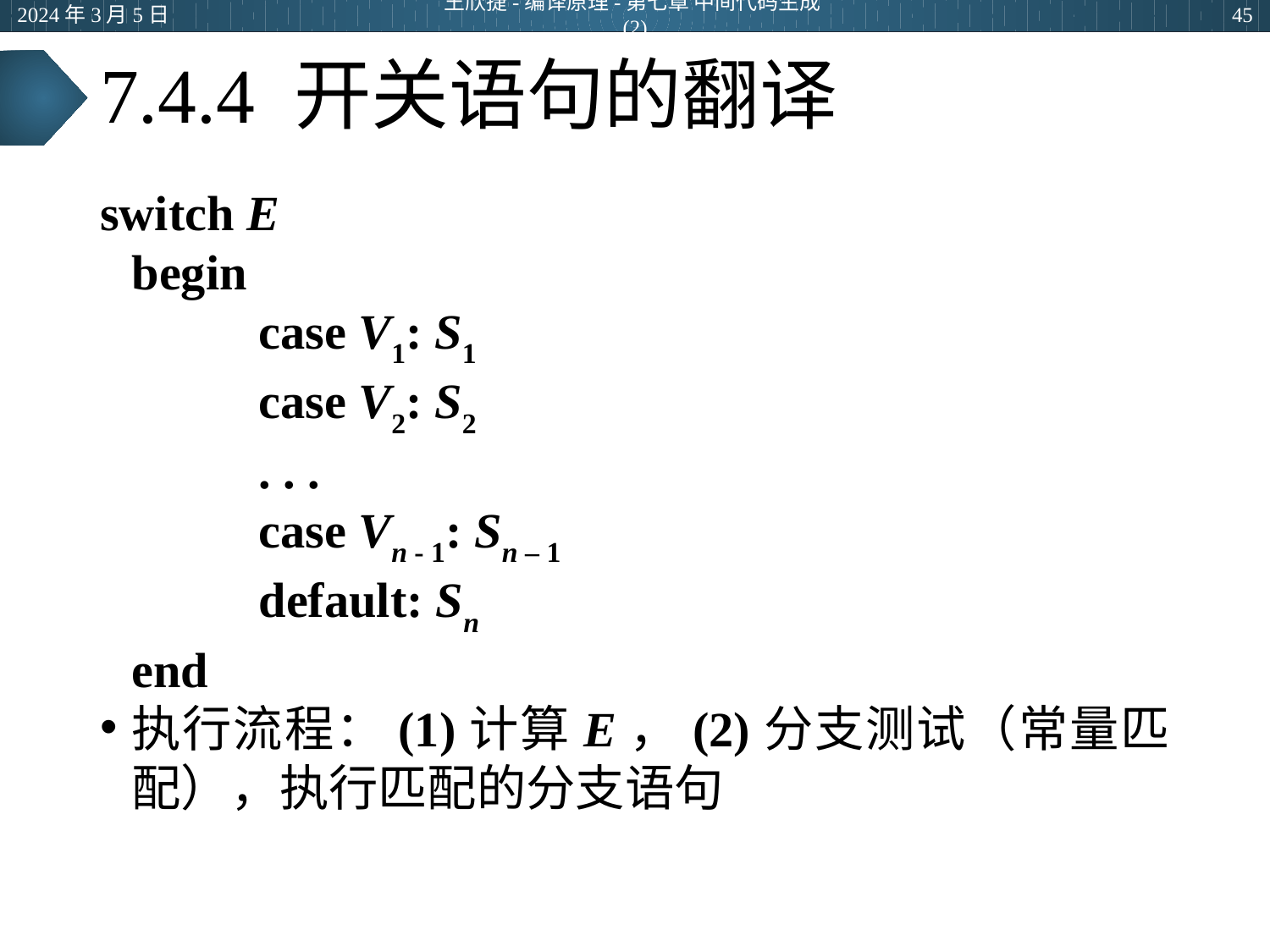

2024年3月5日
王欣捷-编译原理-第七章 中间代码生成(2)
45
# 7.4.4 开关语句的翻译
switch E
	begin
		case V1: S1
		case V2: S2
		. . .
		case Vn - 1: Sn – 1
		default: Sn
	end
执行流程：(1)计算E，(2)分支测试（常量匹配），执行匹配的分支语句